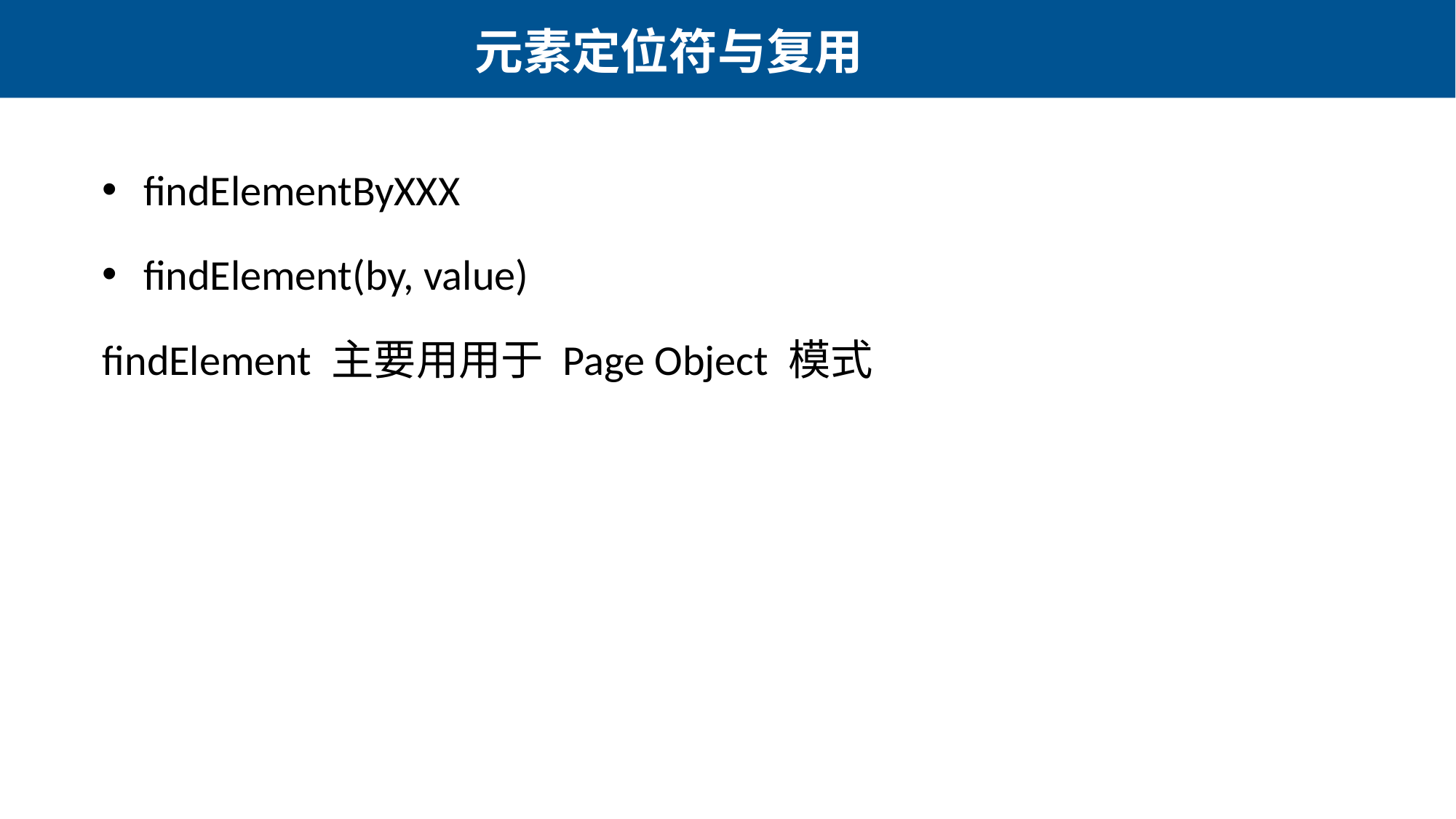

元素定位符与复用
ﬁndElementByXXX
ﬁndElement(by, value)
ﬁndElement 主要⽤用于 Page Object 模式